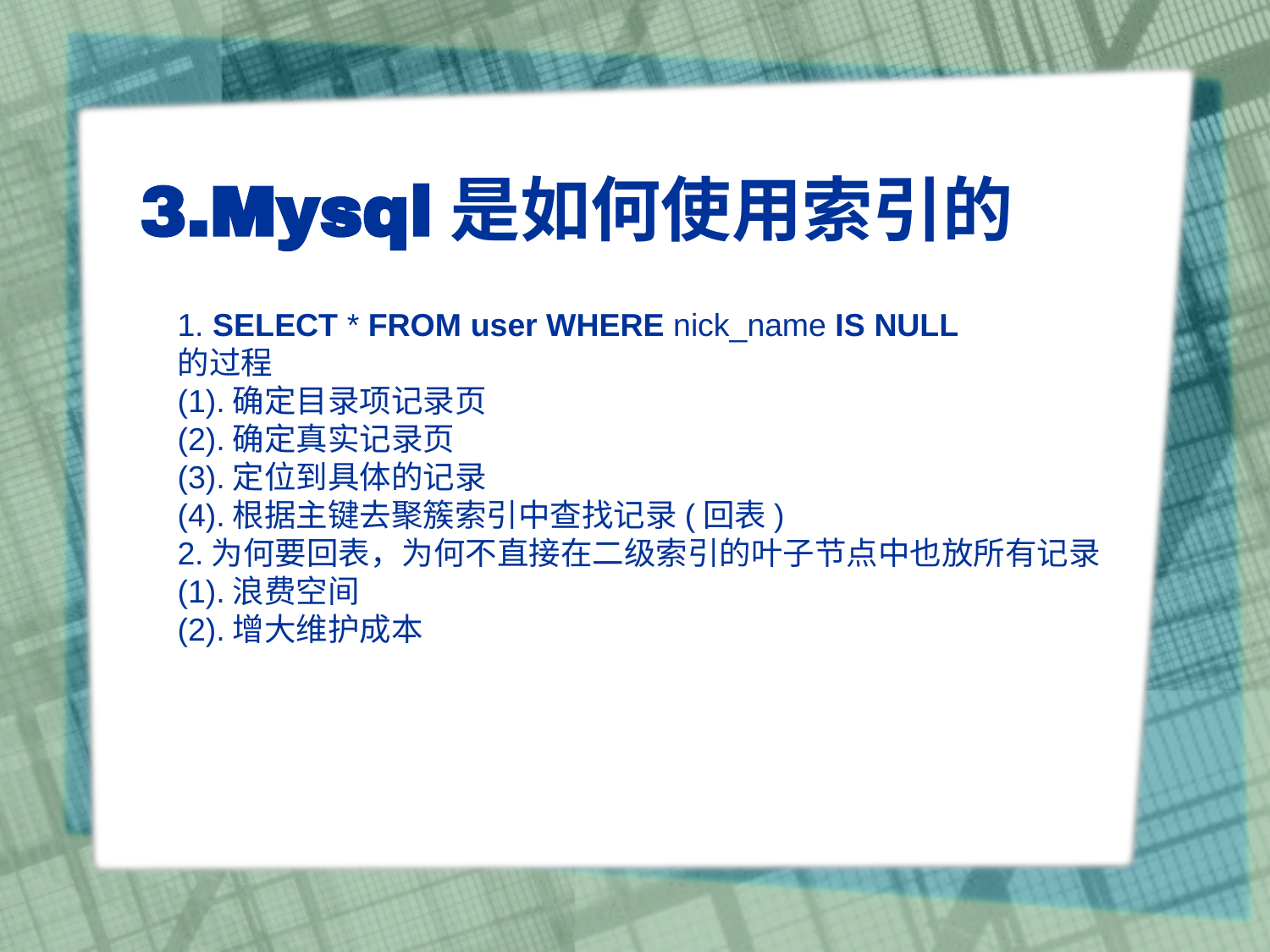

# 3.Mysql是如何使用索引的
1. SELECT * FROM user WHERE nick_name IS NULL
的过程
(1).确定目录项记录页
(2).确定真实记录页
(3).定位到具体的记录
(4).根据主键去聚簇索引中查找记录(回表)
2.为何要回表，为何不直接在二级索引的叶子节点中也放所有记录
(1).浪费空间
(2).增大维护成本